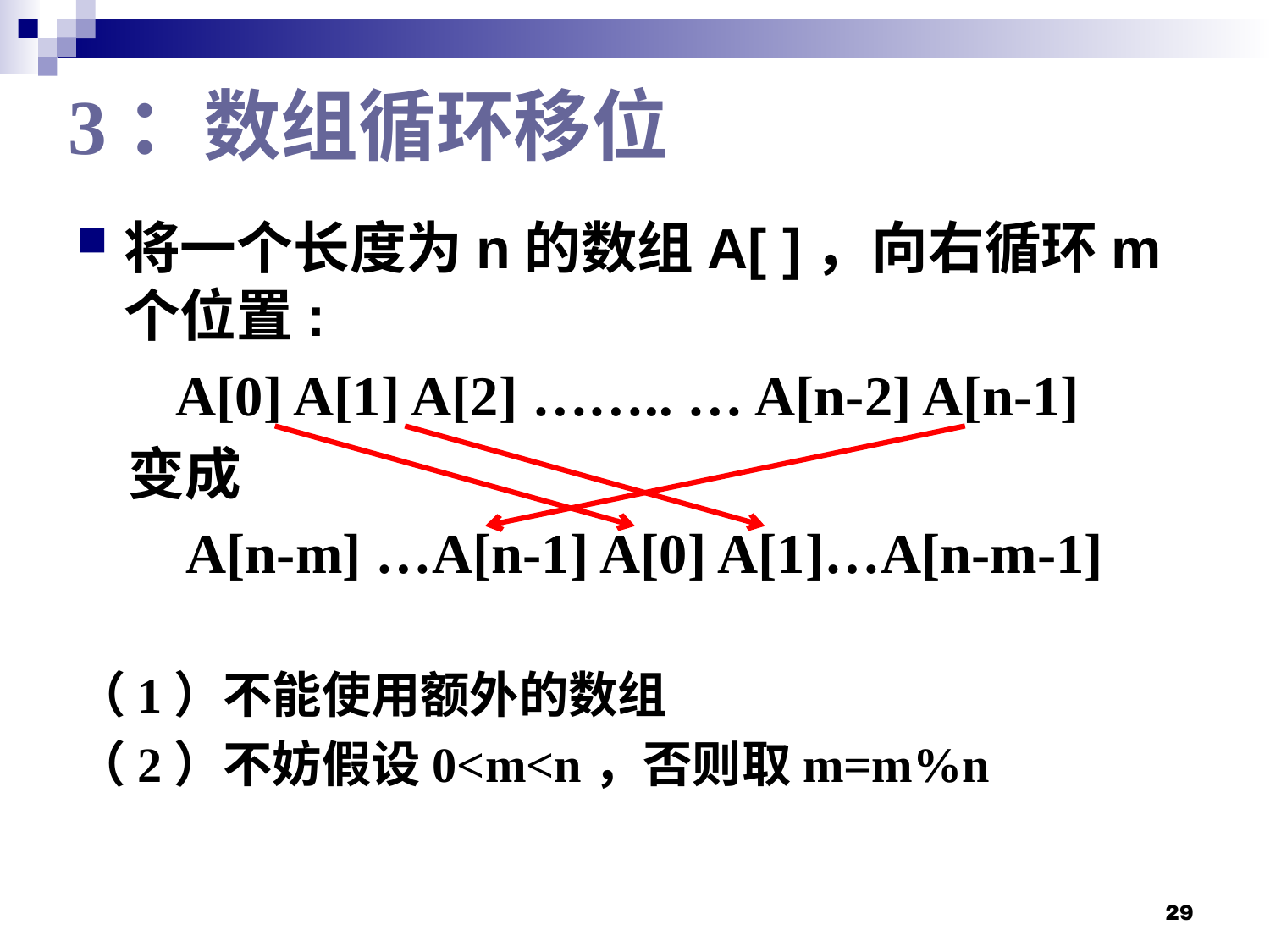

# 3：数组循环移位
将一个长度为n的数组A[ ]，向右循环m个位置:
       A[0] A[1] A[2] …….. … A[n-2] A[n-1]
   变成
       A[n-m] …A[n-1] A[0] A[1]…A[n-m-1]

（1）不能使用额外的数组
（2）不妨假设0<m<n，否则取m=m%n
29